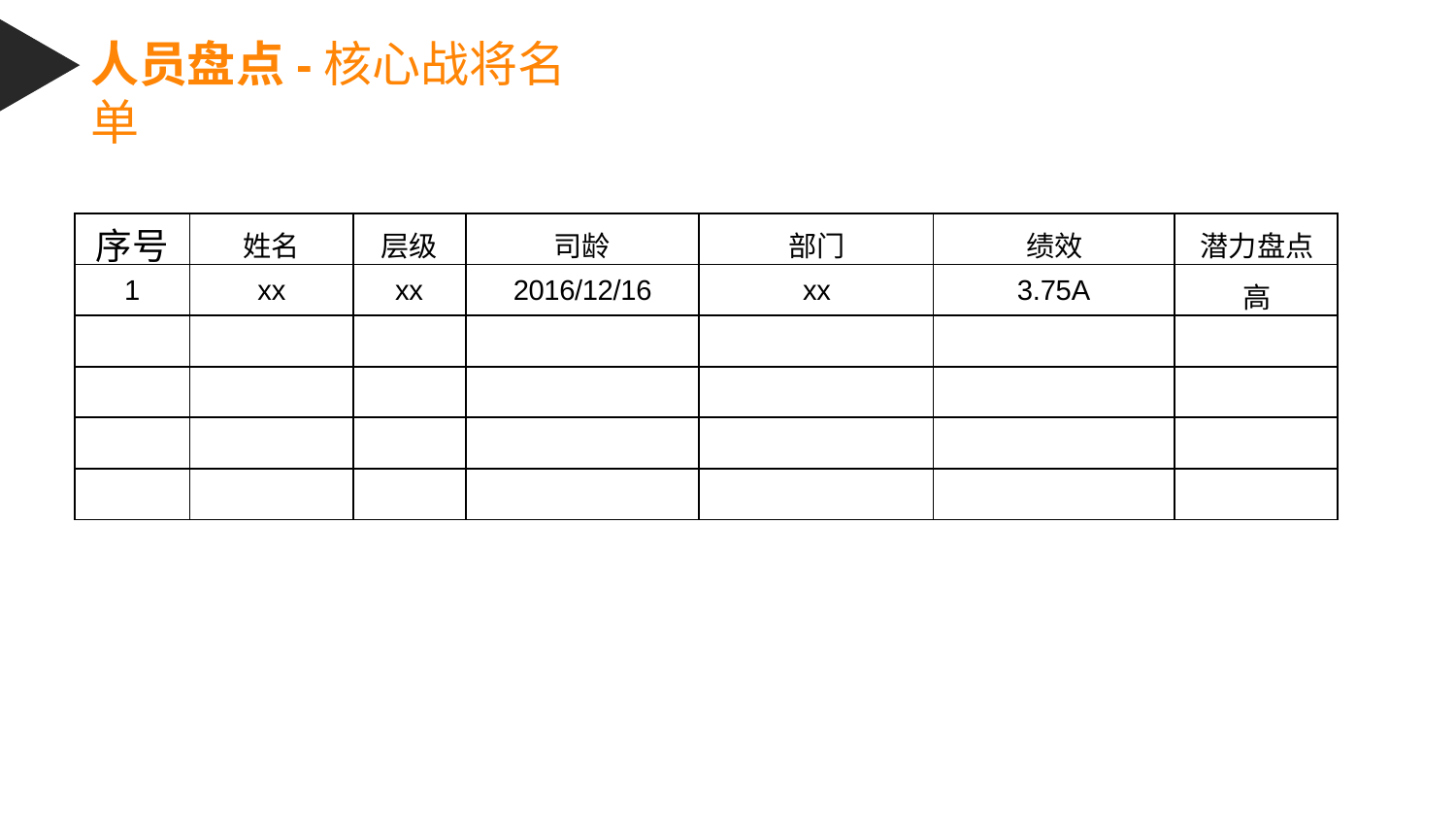

# 人员盘点-核心战将名单
| 序号 | 姓名 | 层级 | 司龄 | 部门 | 绩效 | 潜力盘点 |
| --- | --- | --- | --- | --- | --- | --- |
| 1 | xx | xx | 2016/12/16 | xx | 3.75A | 高 |
|  |  |  |  |  |  |  |
|  |  |  |  |  |  |  |
|  |  |  |  |  |  |  |
|  |  |  |  |  |  |  |